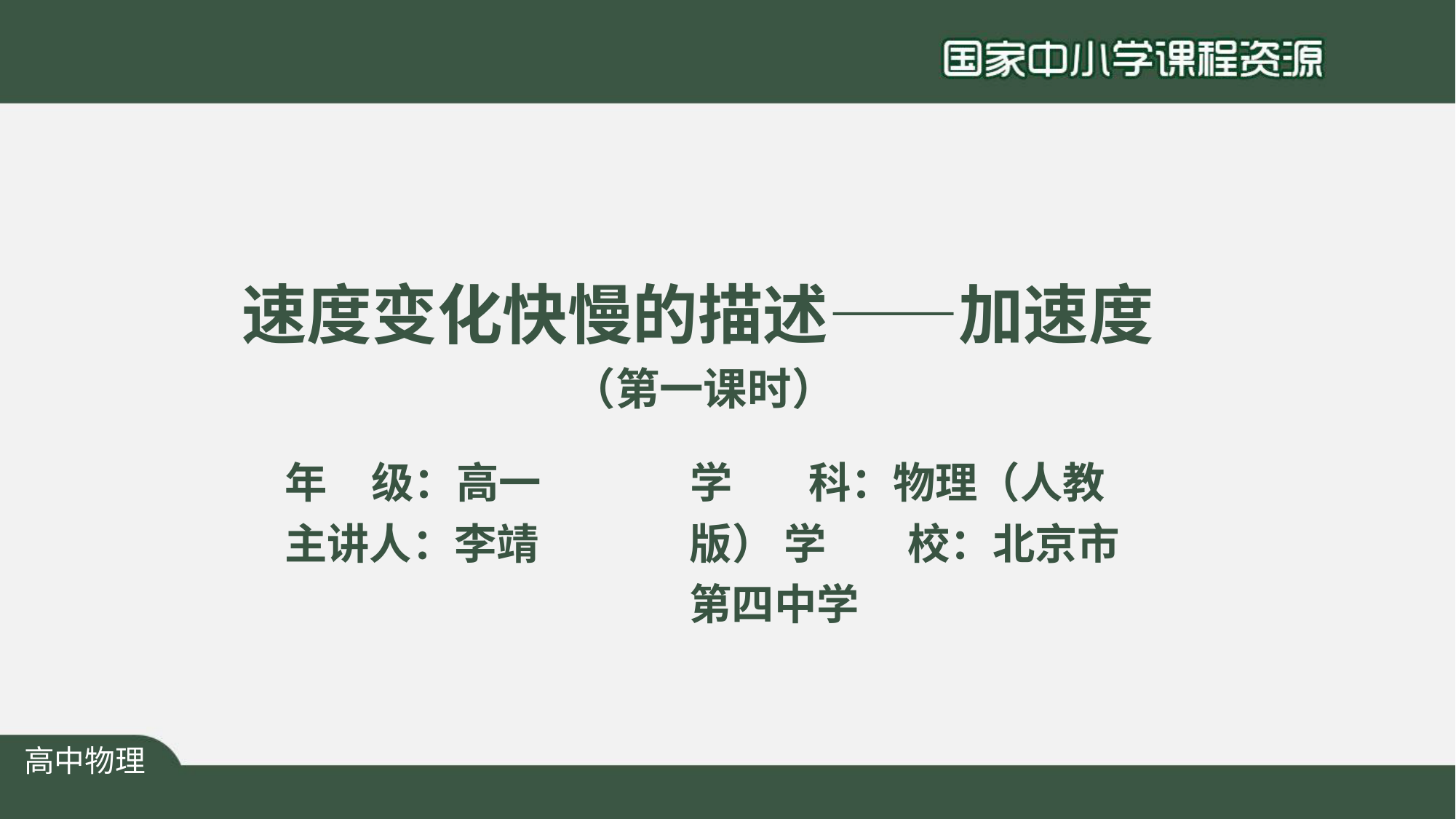

# 速度变化快慢的描述——加速度
（第一课时）
年	级：高一 主讲人：李靖
学	 科：物理（人教版） 学	校：北京市第四中学
高中物理